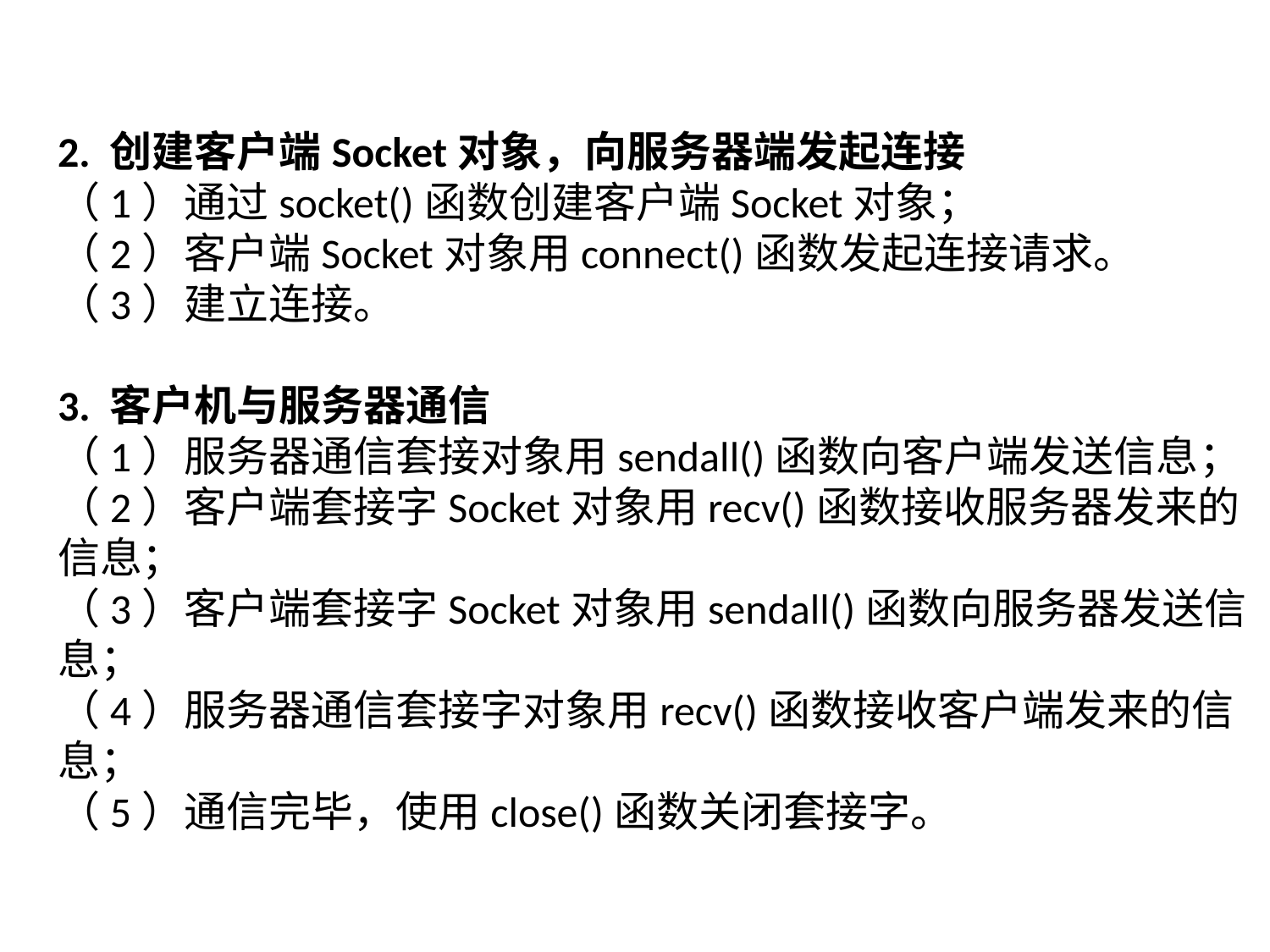

# 2. 创建客户端Socket对象，向服务器端发起连接 （1）通过socket()函数创建客户端Socket对象； （2）客户端Socket对象用connect()函数发起连接请求。 （3）建立连接。   3. 客户机与服务器通信 （1）服务器通信套接对象用sendall()函数向客户端发送信息； （2）客户端套接字Socket对象用recv()函数接收服务器发来的信息； （3）客户端套接字Socket对象用sendall()函数向服务器发送信息； （4）服务器通信套接字对象用recv()函数接收客户端发来的信息； （5）通信完毕，使用close()函数关闭套接字。